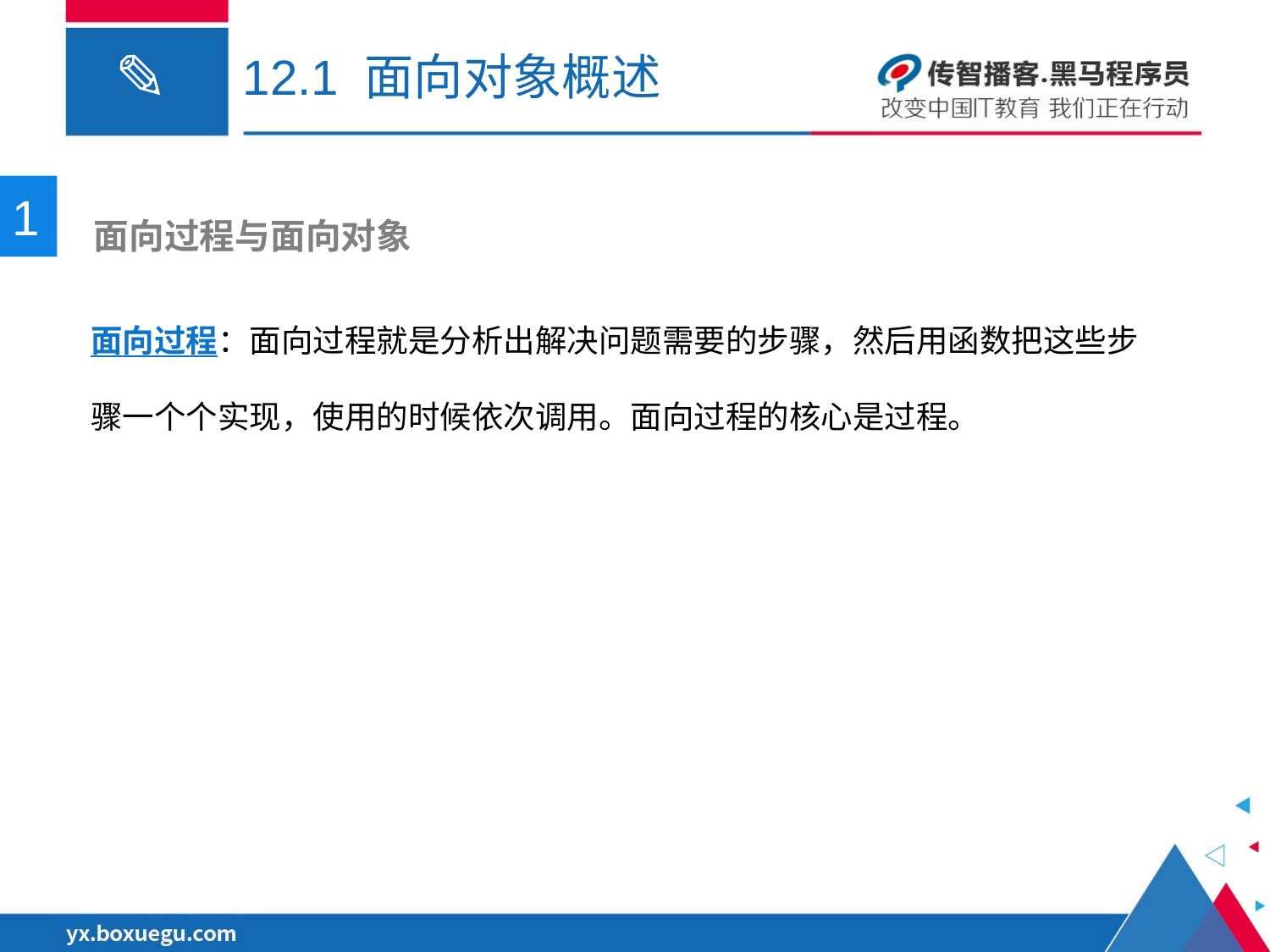

# 12.1 面向对象概述

1
  面向过程与面向对象
面向过程：面向过程就是分析出解决问题需要的步骤，然后用函数把这些步骤一个个实现，使用的时候依次调用。面向过程的核心是过程。